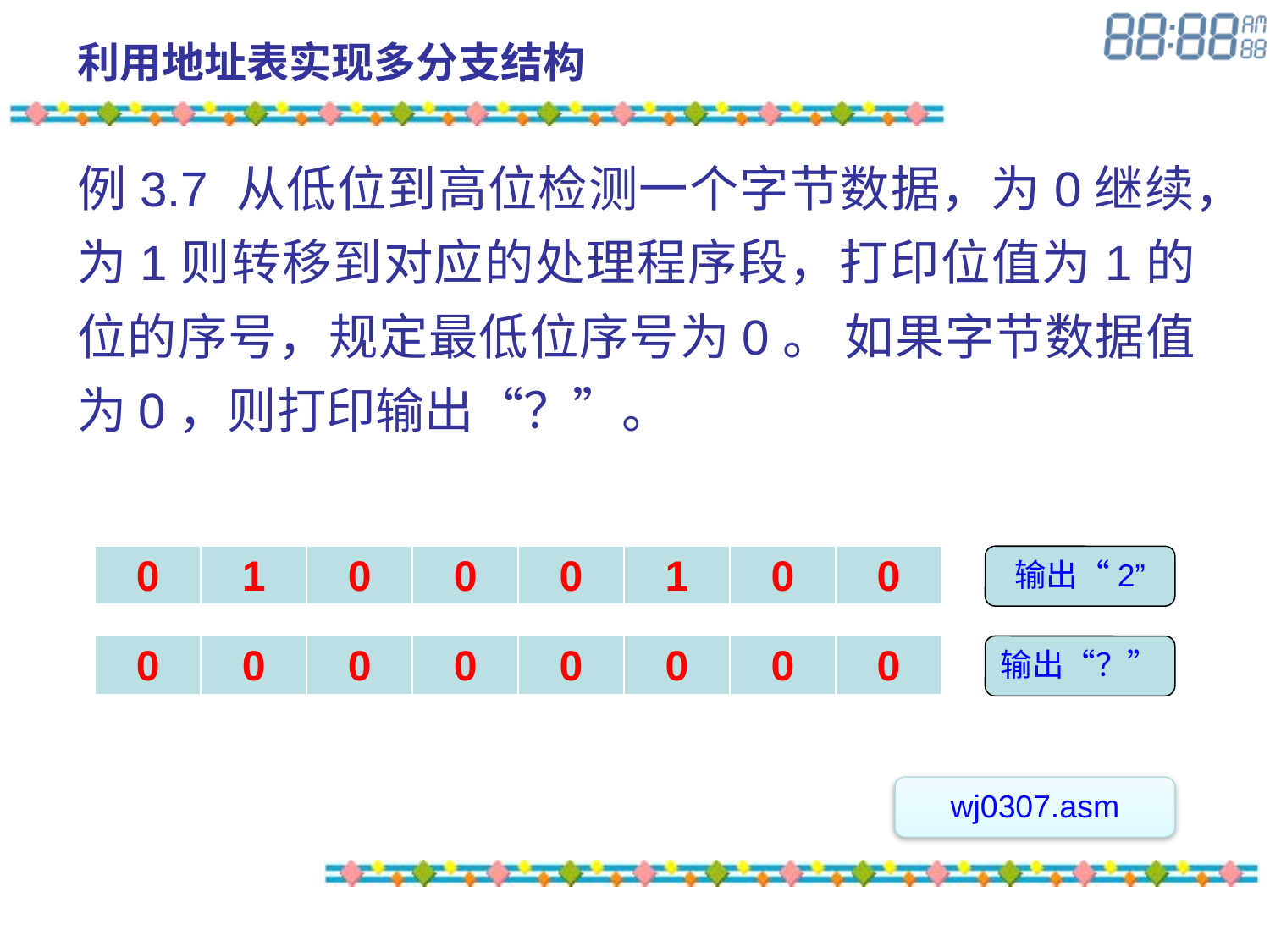

# 利用地址表实现多分支结构
例3.7 从低位到高位检测一个字节数据，为0继续，为1则转移到对应的处理程序段，打印位值为1的位的序号，规定最低位序号为0。 如果字节数据值为0，则打印输出“？”。
| 0 | 1 | 0 | 0 | 0 | 1 | 0 | 0 |
| --- | --- | --- | --- | --- | --- | --- | --- |
输出“2”
| 0 | 0 | 0 | 0 | 0 | 0 | 0 | 0 |
| --- | --- | --- | --- | --- | --- | --- | --- |
输出“？”
wj0307.asm